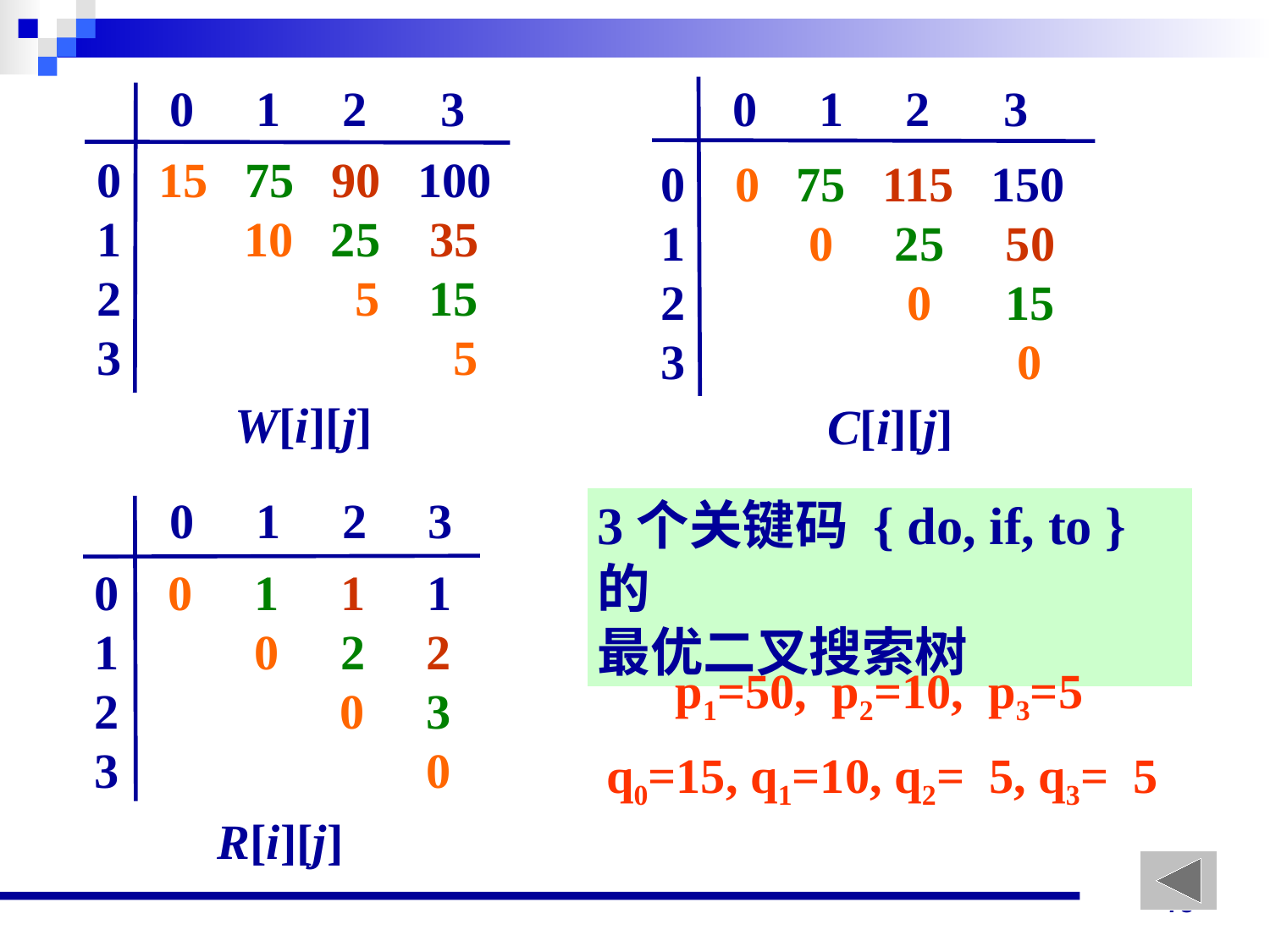

0     1     2      3

0   15   75   90   100
1          10   25    35
2                   5    15
3                           5
W[i][j]
0     1     2      3

0    0   75   115   150
1          0     25     50
2                  0      15
3                           0
C[i][j]
0     1     2     3

0    0     1     1     1
1           0     2     2
2                  0     3
3                         0

R[i][j]
3个关键码 { do, if, to } 的
最优二叉搜索树
 p1=50,  p2=10,  p3=5
q0=15, q1=10, q2=  5, q3=  5

73